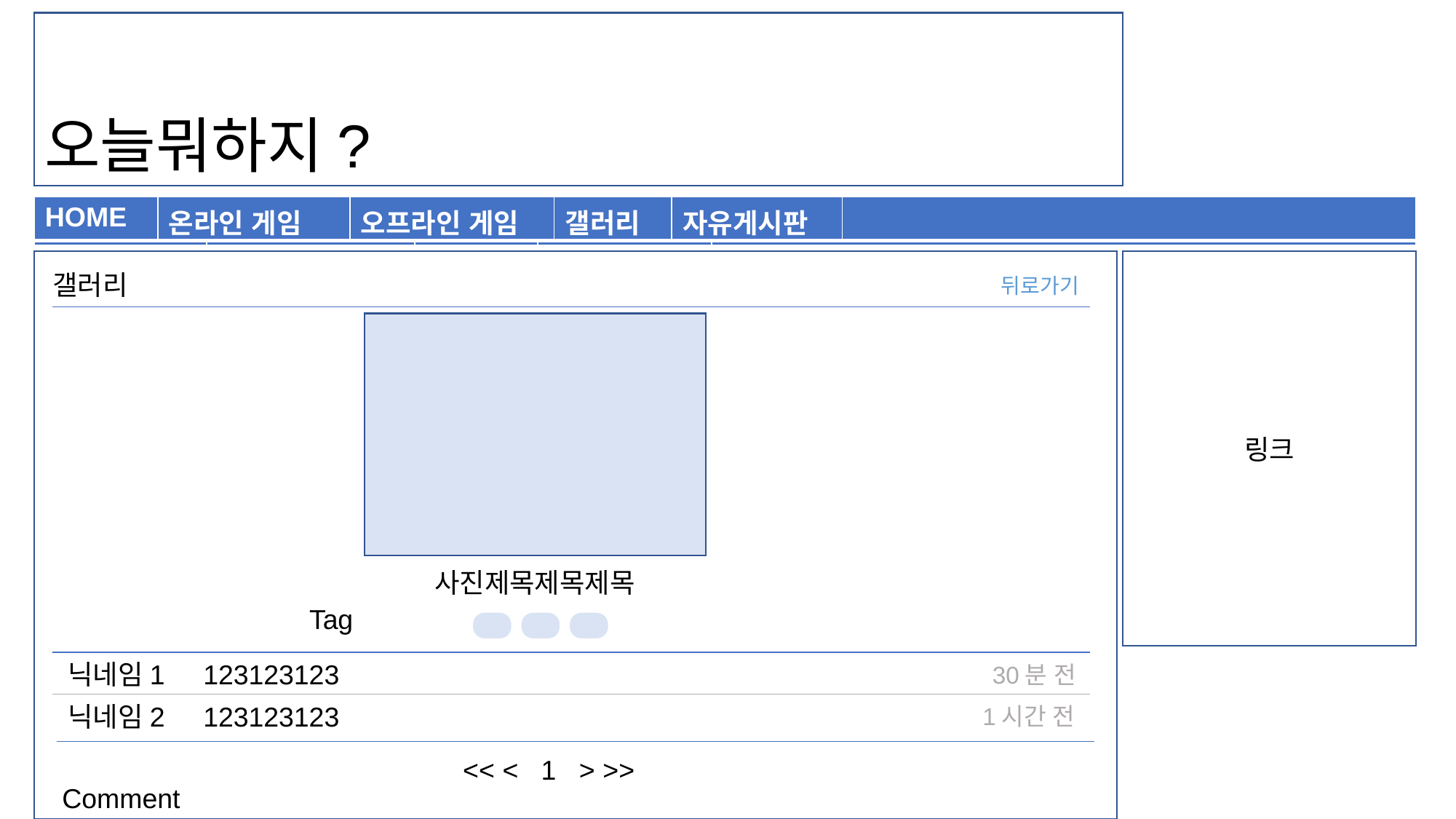

오늘뭐하지?
| 온라인 게임 | 오프라인 게임 | 갤러리 | 자유게시판 |  |
| --- | --- | --- | --- | --- |
| HOME | 온라인 게임 | 오프라인 게임 | 갤러리 | 자유게시판 |  |
| --- | --- | --- | --- | --- | --- |

링크
갤러리
뒤로가기

사진제목제목제목
Tag

닉네임1
123123123
30분 전
닉네임2
123123123
1시간 전
<< <   1   > >>
Comment

입력